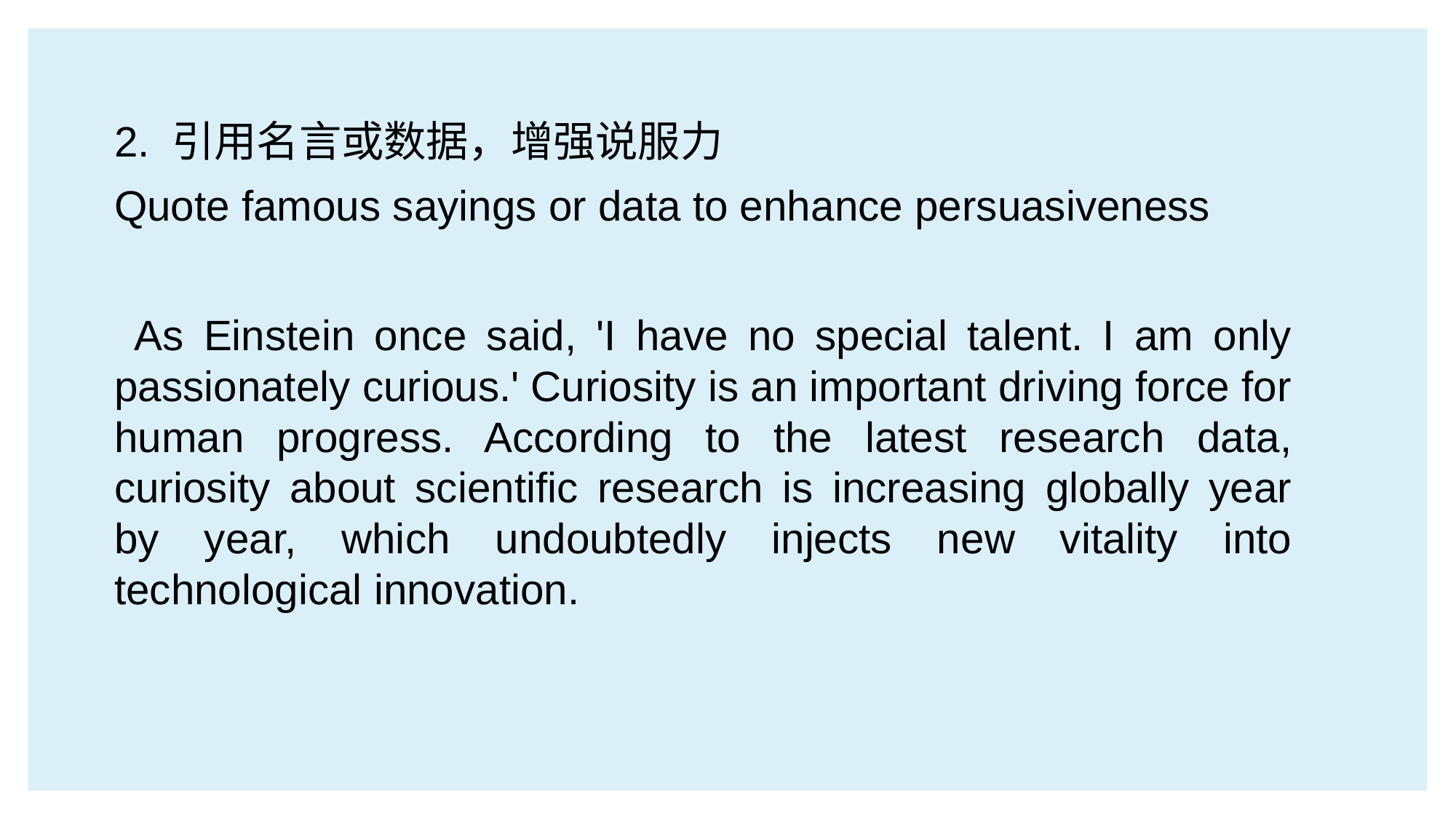

#
2. 引用名言或数据，增强说服力
Quote famous sayings or data to enhance persuasiveness

 As Einstein once said, 'I have no special talent. I am only passionately curious.' Curiosity is an important driving force for human progress. According to the latest research data, curiosity about scientific research is increasing globally year by year, which undoubtedly injects new vitality into technological innovation.